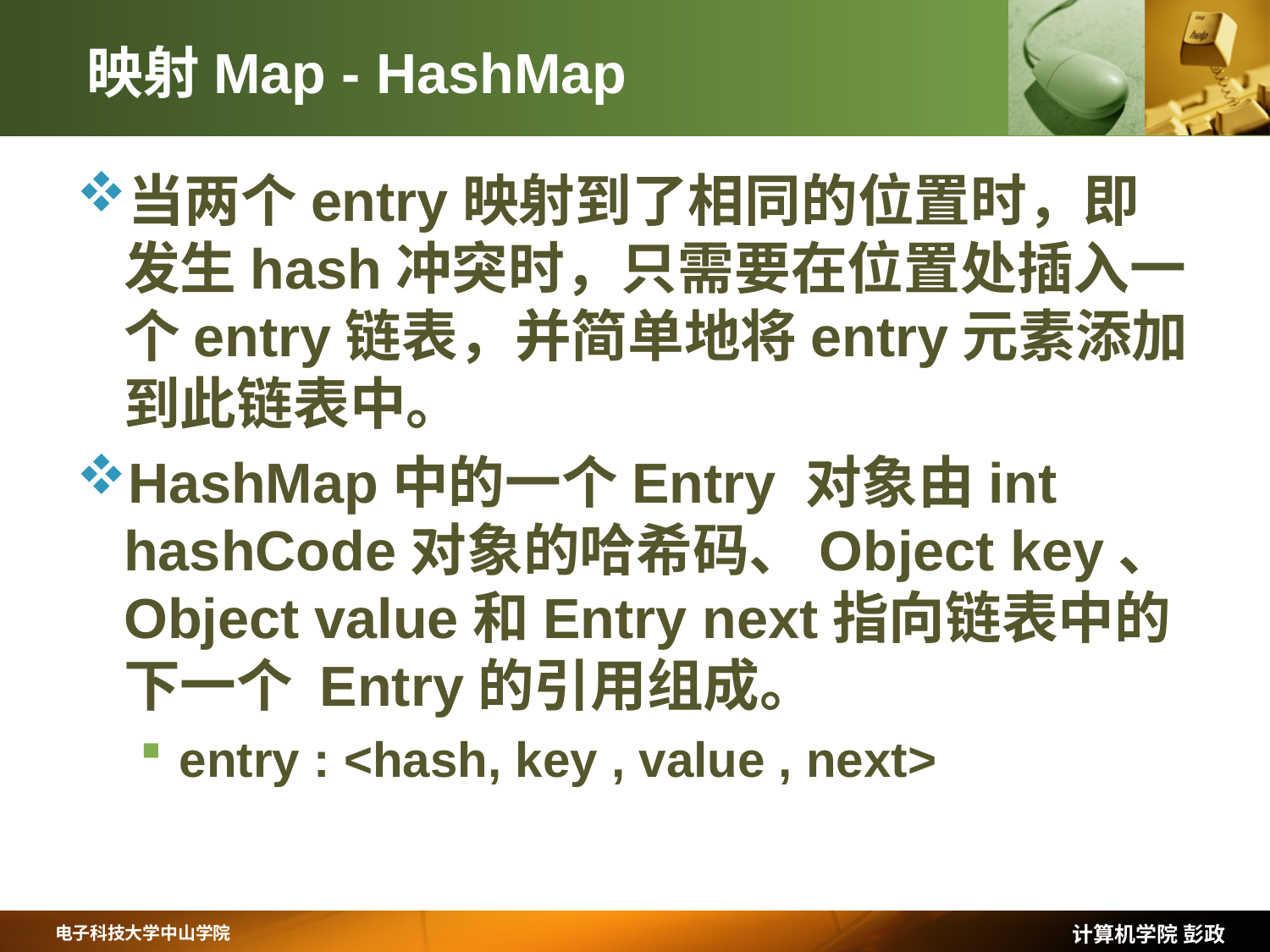

# 映射Map - HashMap
当两个entry映射到了相同的位置时，即发生hash冲突时，只需要在位置处插入一个entry链表，并简单地将entry元素添加到此链表中。
HashMap中的一个Entry 对象由int hashCode对象的哈希码、Object key、Object value和Entry next指向链表中的下一个 Entry的引用组成。
entry : <hash, key , value , next>
计算机学院 彭政
电子科技大学中山学院